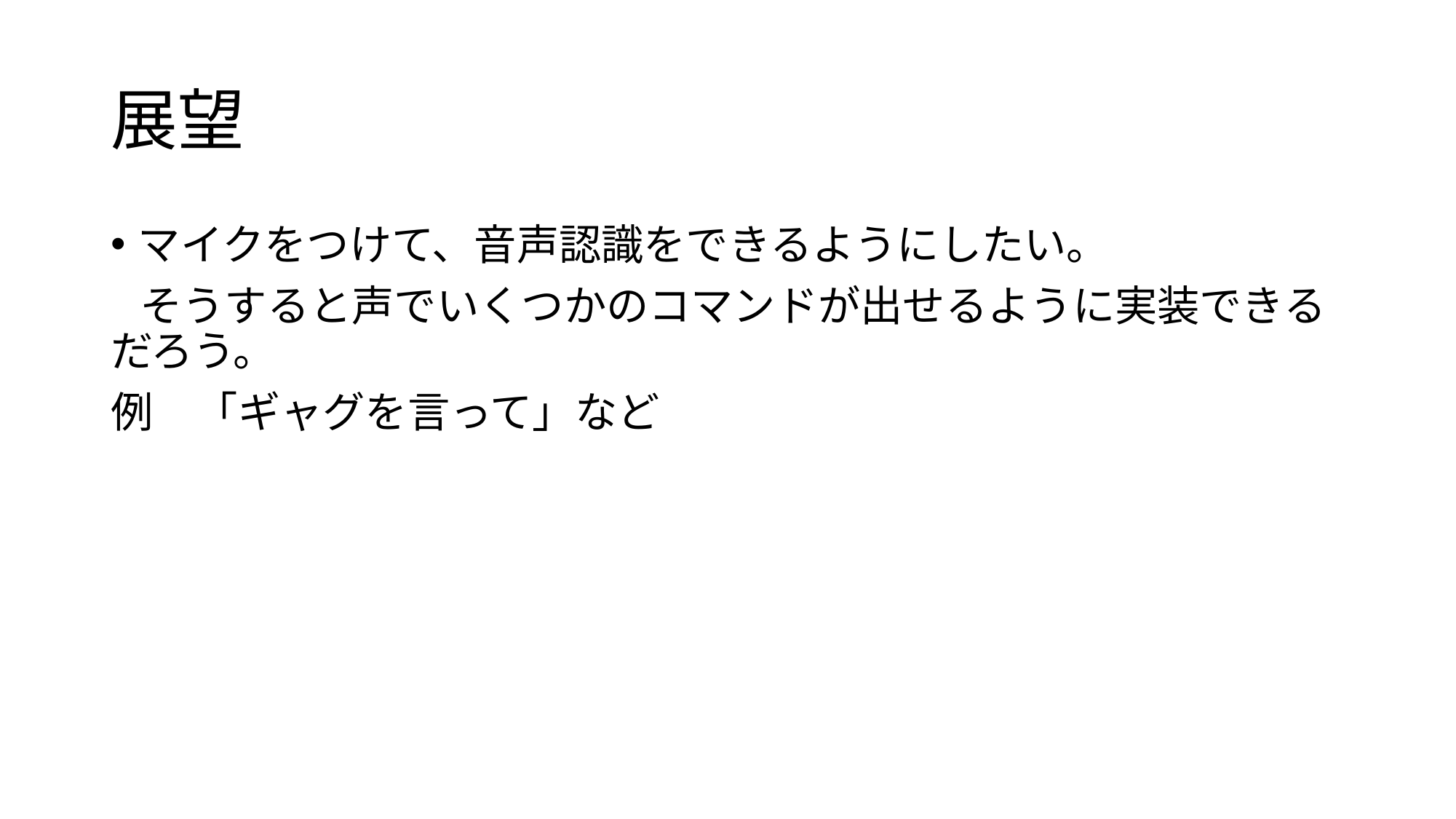

# 展望
マイクをつけて、音声認識をできるようにしたい。
  そうすると声でいくつかのコマンドが出せるように実装できるだろう。
例　「ギャグを言って」など